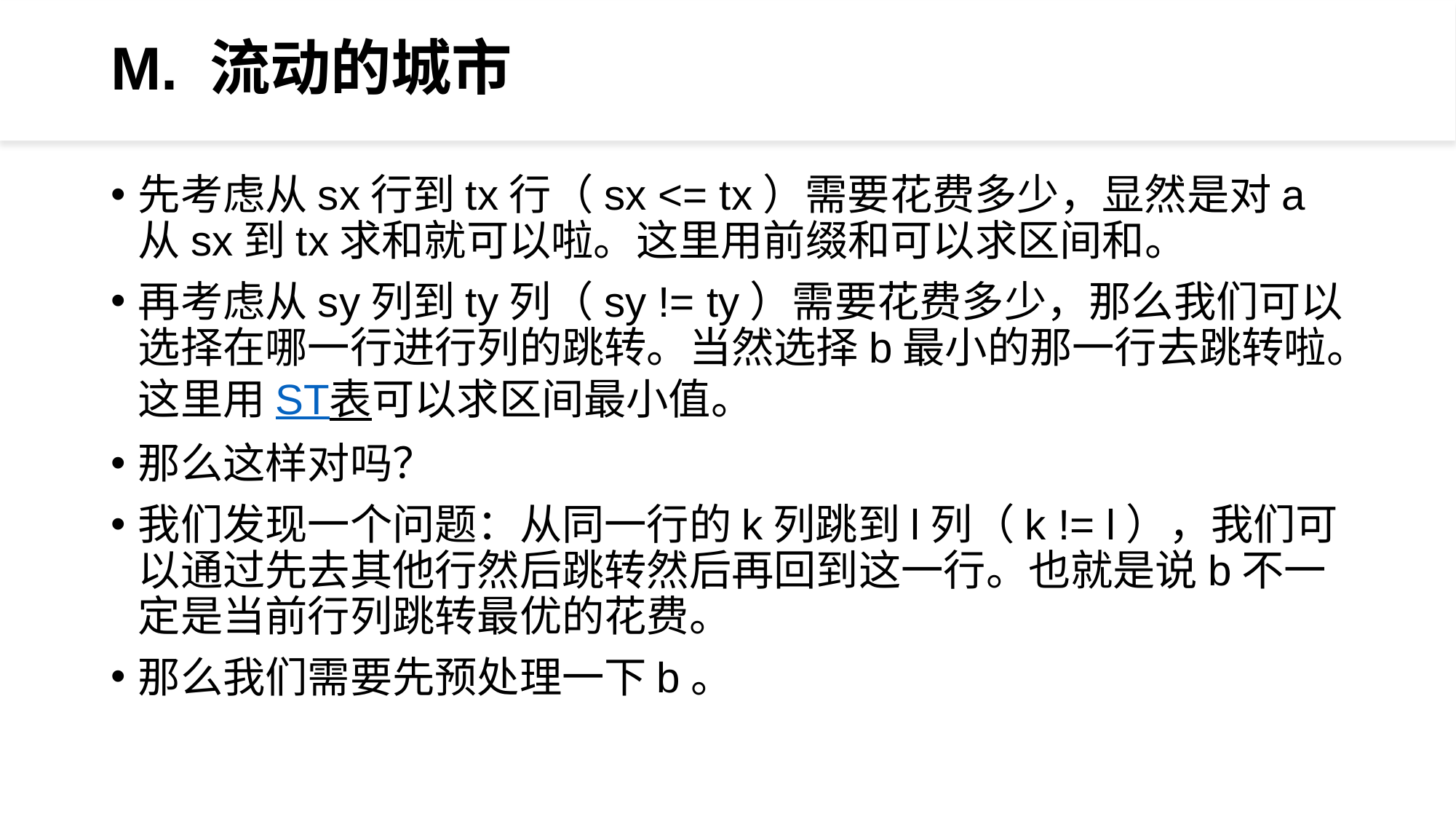

# M. 流动的城市
先考虑从sx行到tx行（sx <= tx）需要花费多少，显然是对a从sx到tx求和就可以啦。这里用前缀和可以求区间和。
再考虑从sy列到ty列（sy != ty）需要花费多少，那么我们可以选择在哪一行进行列的跳转。当然选择b最小的那一行去跳转啦。这里用ST表可以求区间最小值。
那么这样对吗？
我们发现一个问题：从同一行的k列跳到l列（k != l），我们可以通过先去其他行然后跳转然后再回到这一行。也就是说b不一定是当前行列跳转最优的花费。
那么我们需要先预处理一下b。